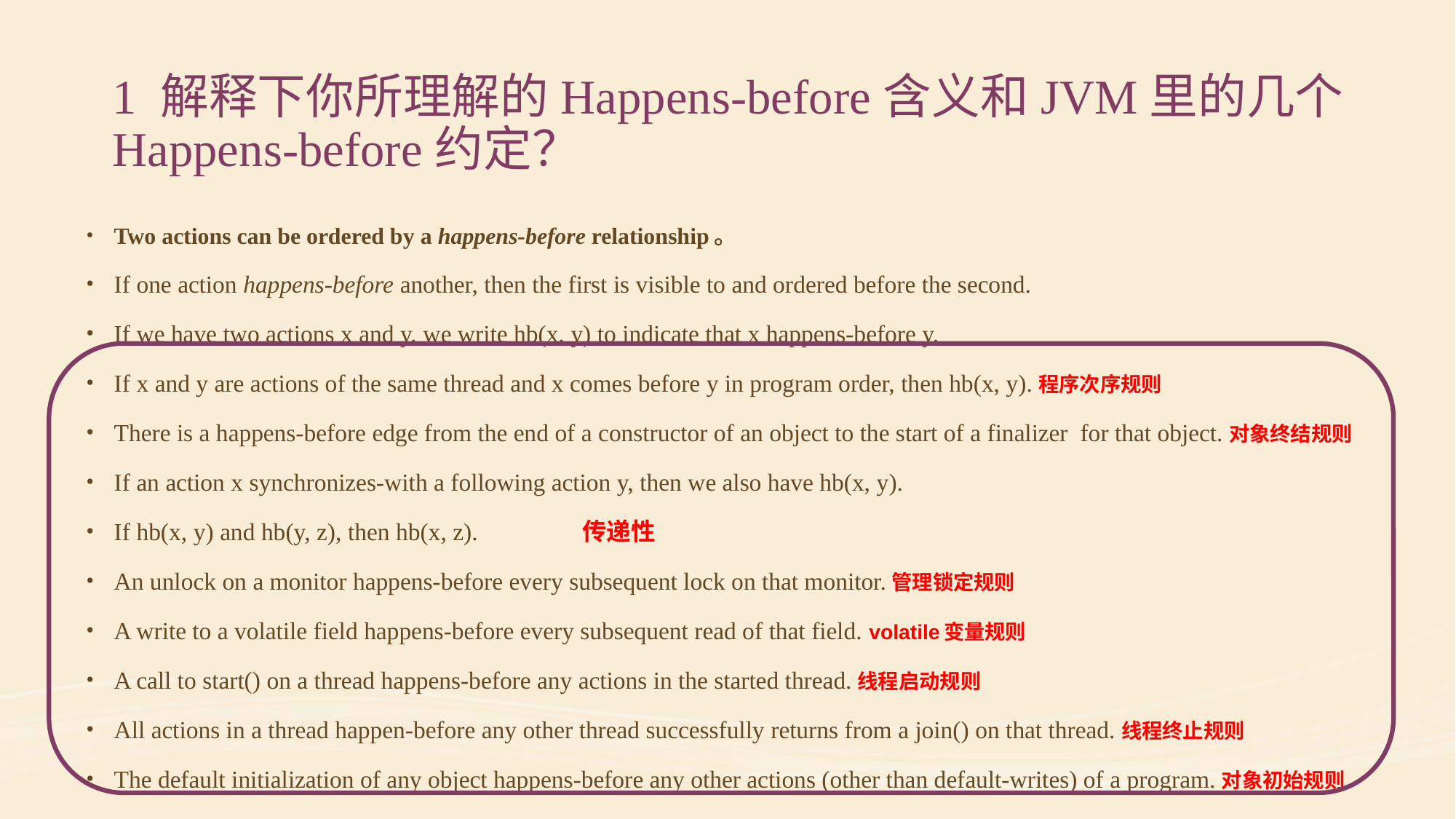

# 1 解释下你所理解的Happens-before含义和JVM里的几个Happens-before约定？
Two actions can be ordered by a happens-before relationship。
If one action happens-before another, then the first is visible to and ordered before the second.
If we have two actions x and y, we write hb(x, y) to indicate that x happens-before y.
If x and y are actions of the same thread and x comes before y in program order, then hb(x, y).程序次序规则
There is a happens-before edge from the end of a constructor of an object to the start of a finalizer  for that object.对象终结规则
If an action x synchronizes-with a following action y, then we also have hb(x, y).
If hb(x, y) and hb(y, z), then hb(x, z).                传递性
An unlock on a monitor happens-before every subsequent lock on that monitor.管理锁定规则
A write to a volatile field happens-before every subsequent read of that field. volatile变量规则
A call to start() on a thread happens-before any actions in the started thread.线程启动规则
All actions in a thread happen-before any other thread successfully returns from a join() on that thread.线程终止规则
The default initialization of any object happens-before any other actions (other than default-writes) of a program.对象初始规则